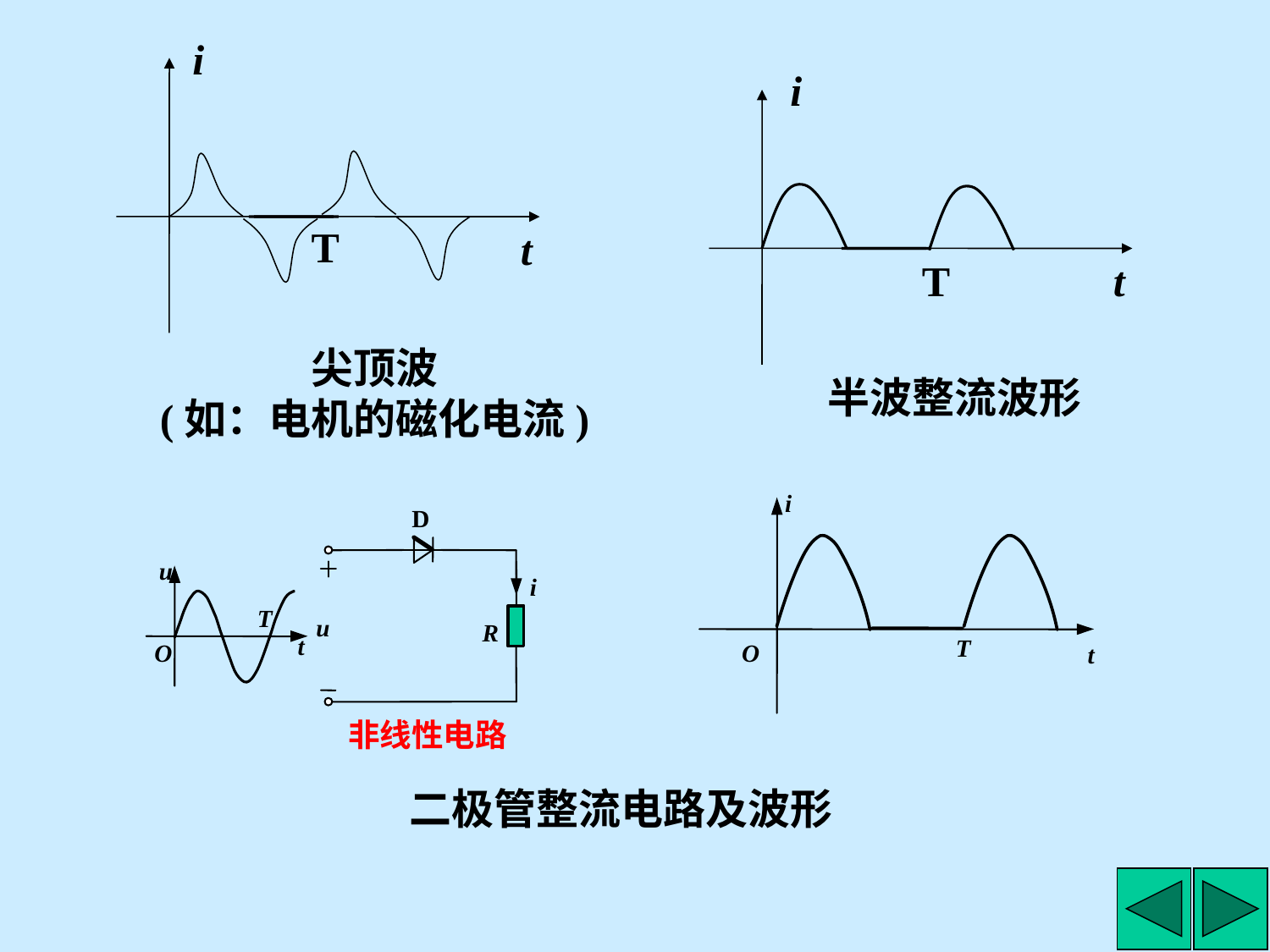

i

T

t

i

T
t
尖顶波
(如：电机的磁化电流)
半波整流波形

i

D

u

i

T

u
R

t
T

O
O
t

非线性电路
二极管整流电路及波形